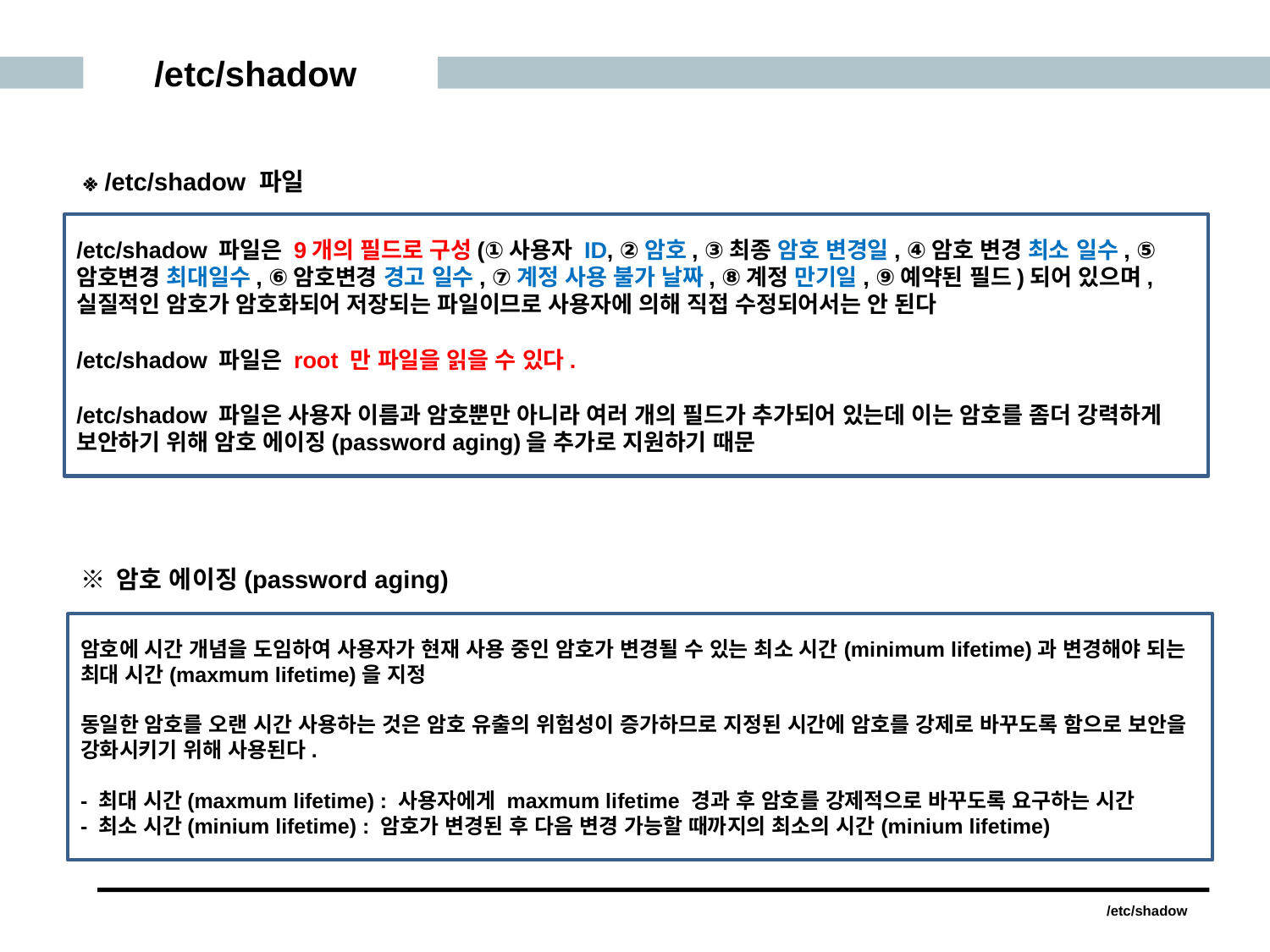

/etc/shadow

※ /etc/shadow 파일
/etc/shadow 파일은 9개의 필드로 구성(①사용자 ID, ②암호, ③최종 암호 변경일, ④암호 변경 최소 일수, ⑤암호변경 최대일수, ⑥암호변경 경고 일수, ⑦계정 사용 불가 날짜, ⑧계정 만기일, ⑨예약된 필드)되어 있으며, 실질적인 암호가 암호화되어 저장되는 파일이므로 사용자에 의해 직접 수정되어서는 안 된다

/etc/shadow 파일은 root 만 파일을 읽을 수 있다.

/etc/shadow 파일은 사용자 이름과 암호뿐만 아니라 여러 개의 필드가 추가되어 있는데 이는 암호를 좀더 강력하게 보안하기 위해 암호 에이징(password aging)을 추가로 지원하기 때문
※ 암호 에이징(password aging)
암호에 시간 개념을 도임하여 사용자가 현재 사용 중인 암호가 변경될 수 있는 최소 시간(minimum lifetime)과 변경해야 되는 최대 시간(maxmum lifetime)을 지정

동일한 암호를 오랜 시간 사용하는 것은 암호 유출의 위험성이 증가하므로 지정된 시간에 암호를 강제로 바꾸도록 함으로 보안을 강화시키기 위해 사용된다.

- 최대 시간(maxmum lifetime) : 사용자에게 maxmum lifetime 경과 후 암호를 강제적으로 바꾸도록 요구하는 시간
- 최소 시간(minium lifetime) : 암호가 변경된 후 다음 변경 가능할 때까지의 최소의 시간(minium lifetime)

/etc/shadow